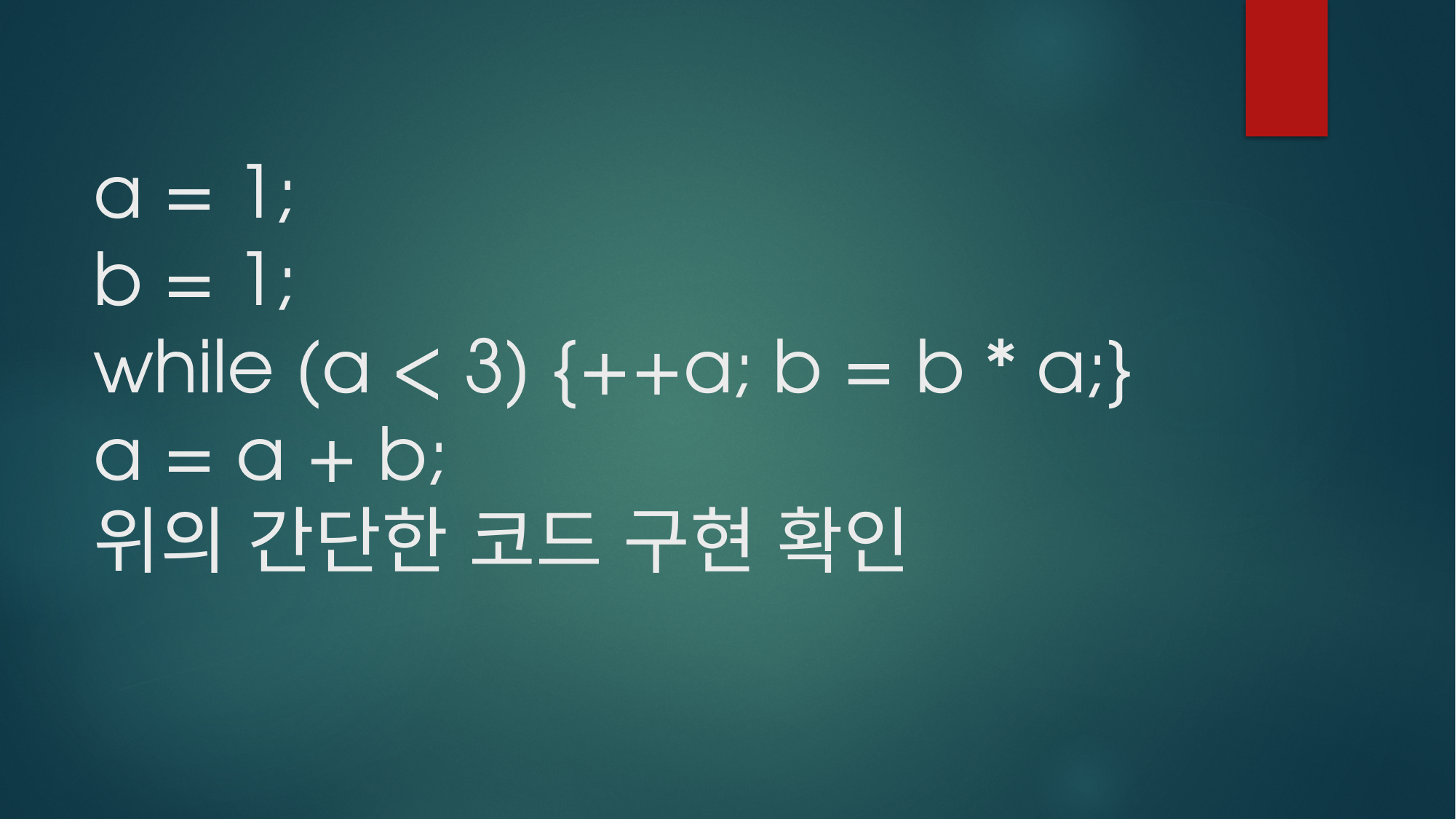

# a = 1; b = 1; while (a < 3) {++a; b = b * a;} a = a + b; 위의 간단한 코드 구현 확인